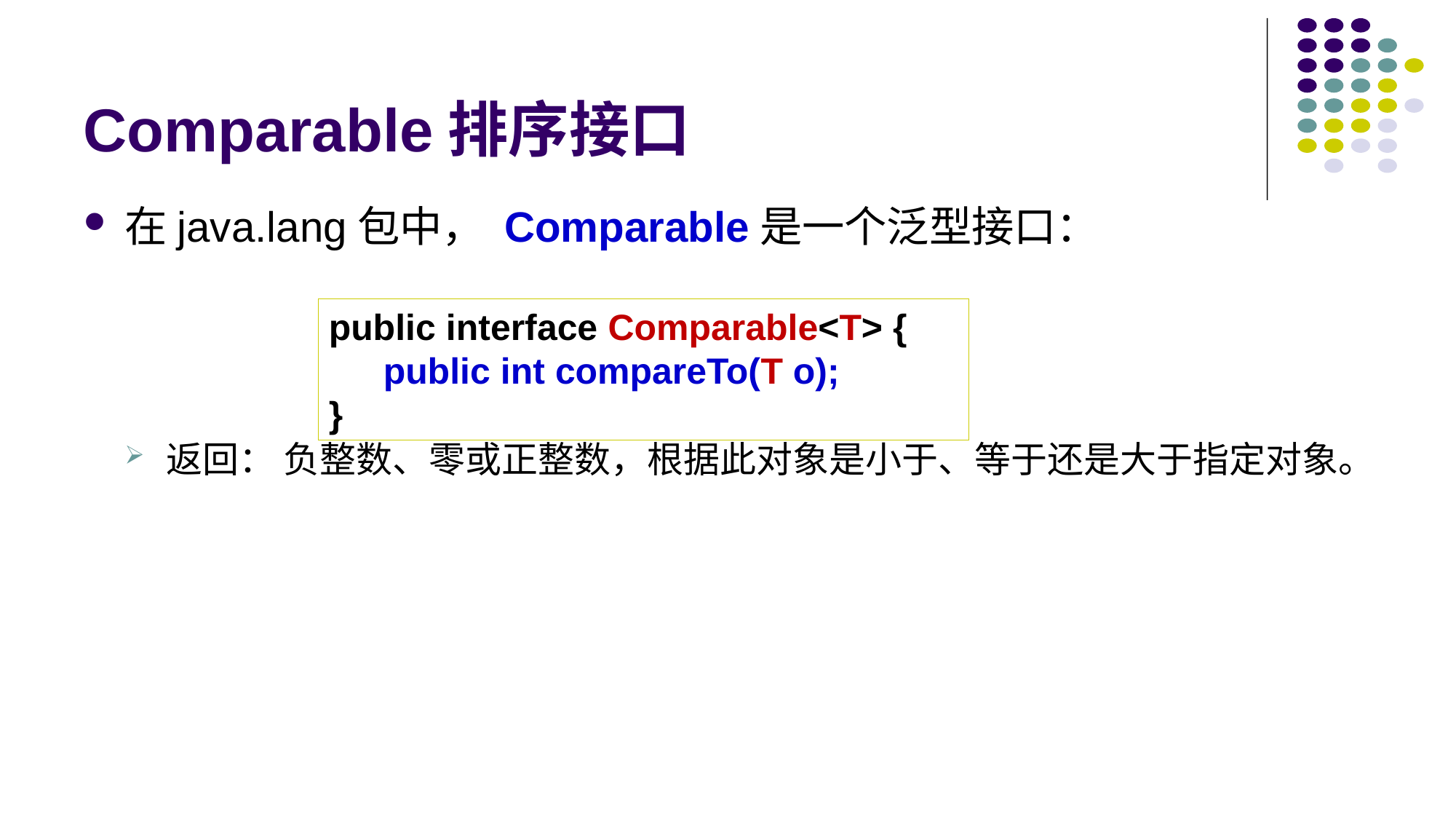

# Comparable排序接口
在java.lang包中， Comparable是一个泛型接口：

返回： 负整数、零或正整数，根据此对象是小于、等于还是大于指定对象。

public interface Comparable<T> {
public int compareTo(T o);
}
50